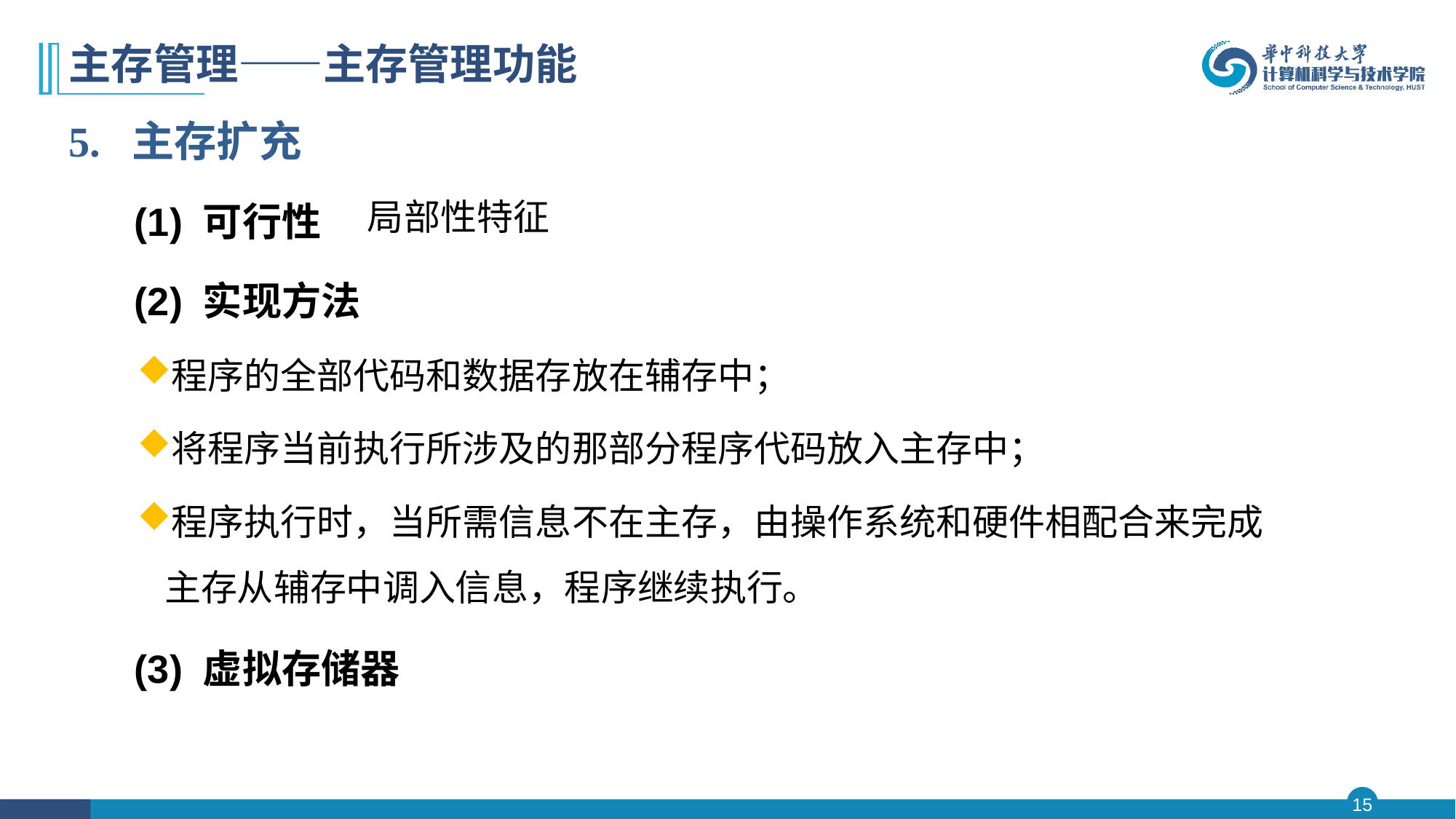

# 主存管理——主存管理功能
5.  主存扩充
      (1) 可行性
      (2) 实现方法
程序的全部代码和数据存放在辅存中；
将程序当前执行所涉及的那部分程序代码放入主存中；
程序执行时，当所需信息不在主存，由操作系统和硬件相配合来完成主存从辅存中调入信息，程序继续执行。
      (3) 虚拟存储器

局部性特征